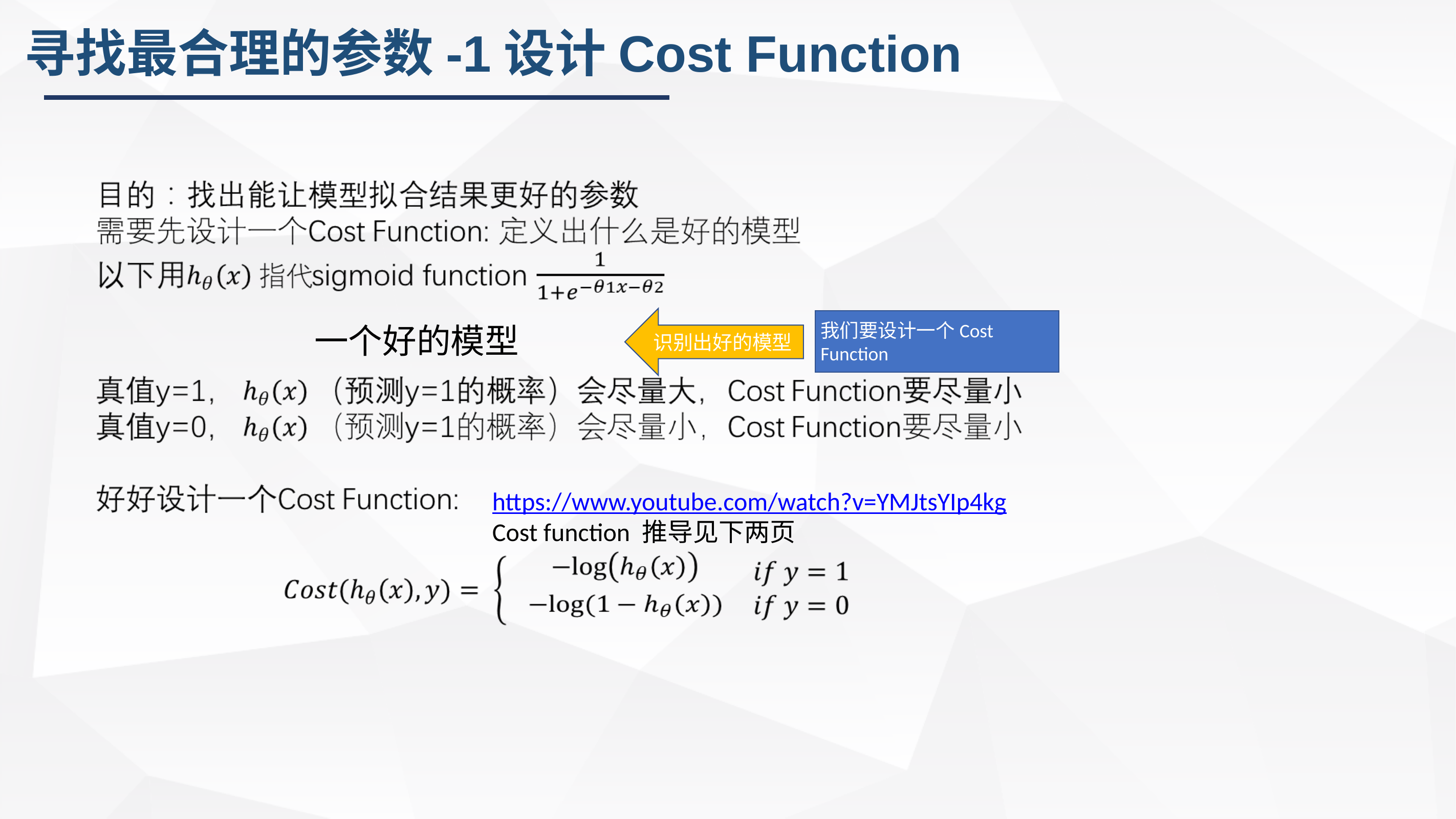

# 寻找最合理的参数-1设计Cost Function

识别出好的模型

我们要设计一个Cost Function
一个好的模型
https://www.youtube.com/watch?v=YMJtsYIp4kg
Cost function 推导见下两页